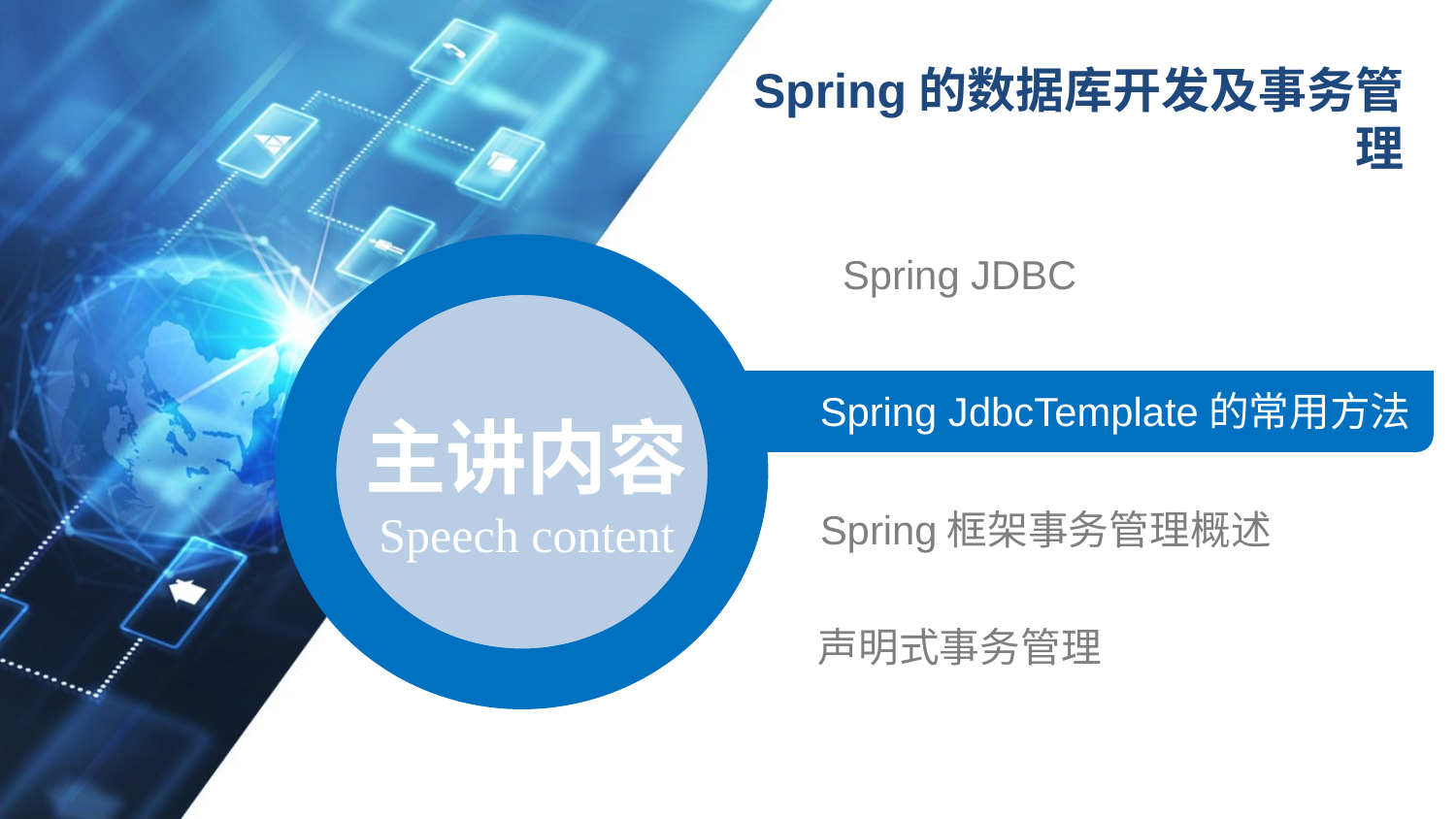

# Spring的数据库开发及事务管理
Spring JDBC

主讲内容
Speech content

Spring JdbcTemplate的常用方法
Spring框架事务管理概述
声明式事务管理